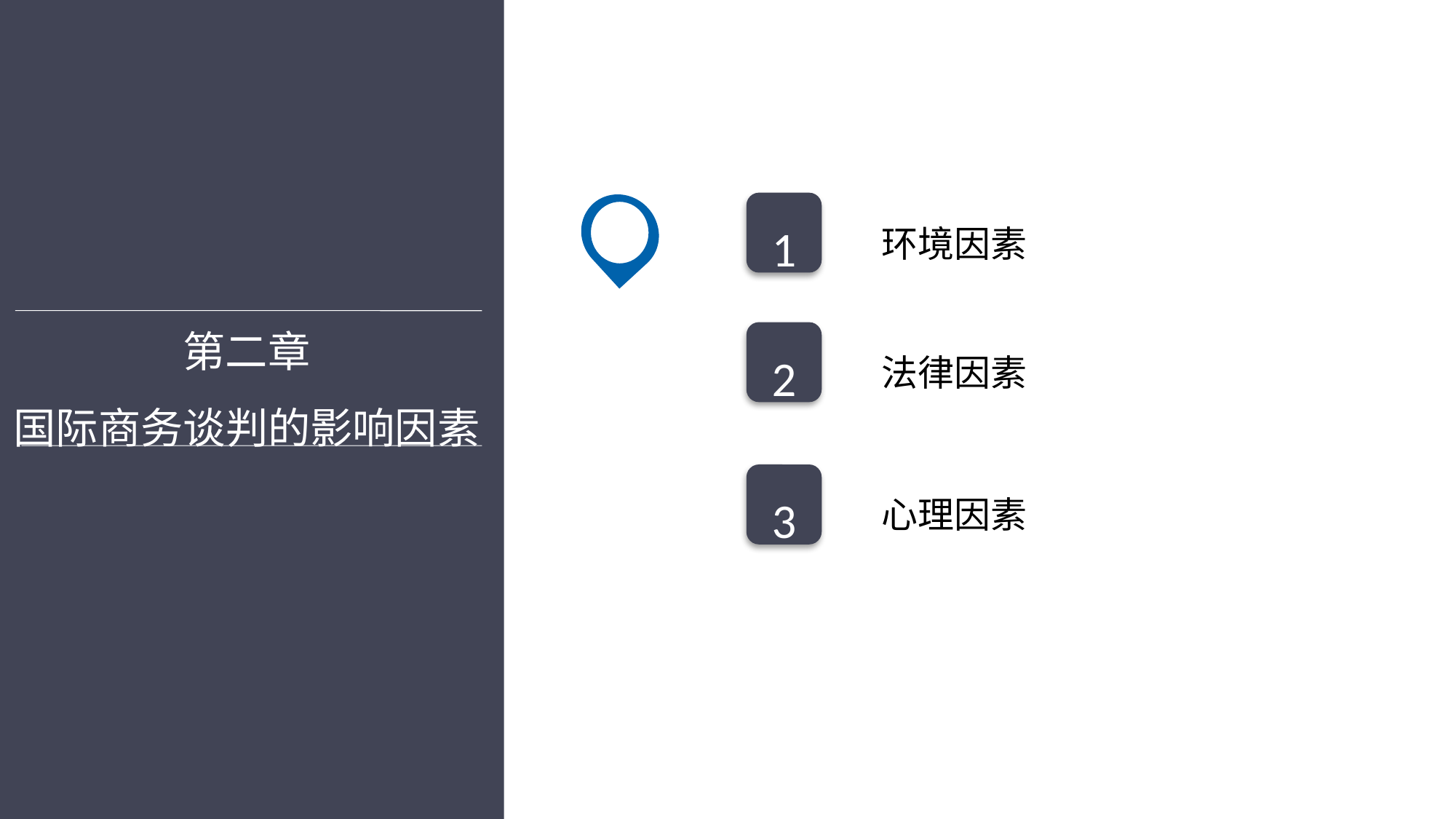

1

环境因素
第二章
国际商务谈判的影响因素

2
法律因素
3
心理因素